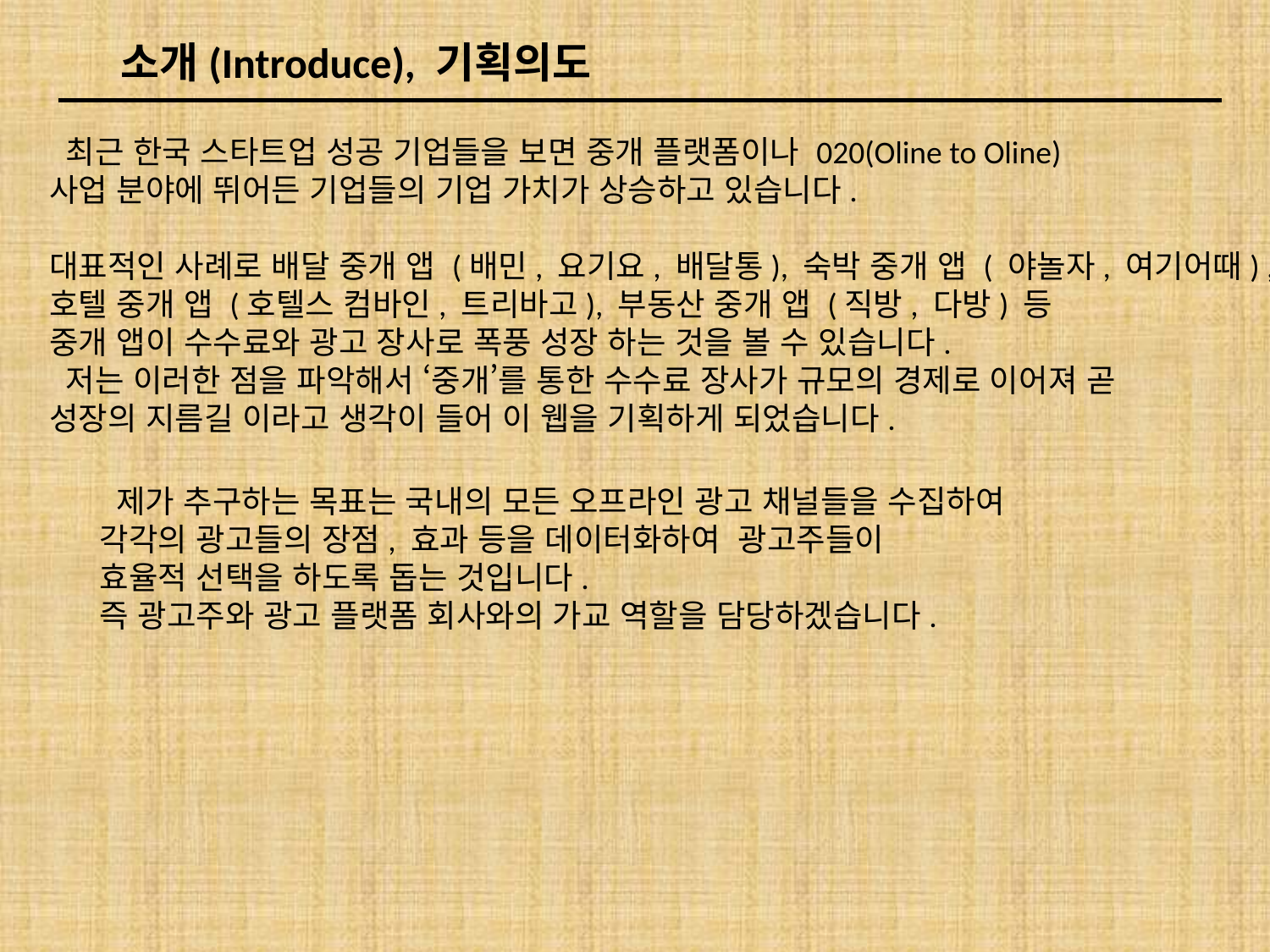

소개(Introduce), 기획의도
 최근 한국 스타트업 성공 기업들을 보면 중개 플랫폼이나 020(Oline to Oline)
사업 분야에 뛰어든 기업들의 기업 가치가 상승하고 있습니다.

대표적인 사례로 배달 중개 앱 (배민, 요기요, 배달통), 숙박 중개 앱 ( 야놀자, 여기어때) ,
호텔 중개 앱 (호텔스 컴바인, 트리바고), 부동산 중개 앱 (직방, 다방) 등
중개 앱이 수수료와 광고 장사로 폭풍 성장 하는 것을 볼 수 있습니다.
 저는 이러한 점을 파악해서 ‘중개’를 통한 수수료 장사가 규모의 경제로 이어져 곧
성장의 지름길 이라고 생각이 들어 이 웹을 기획하게 되었습니다.
 제가 추구하는 목표는 국내의 모든 오프라인 광고 채널들을 수집하여
각각의 광고들의 장점, 효과 등을 데이터화하여  광고주들이
효율적 선택을 하도록 돕는 것입니다.
즉 광고주와 광고 플랫폼 회사와의 가교 역할을 담당하겠습니다.